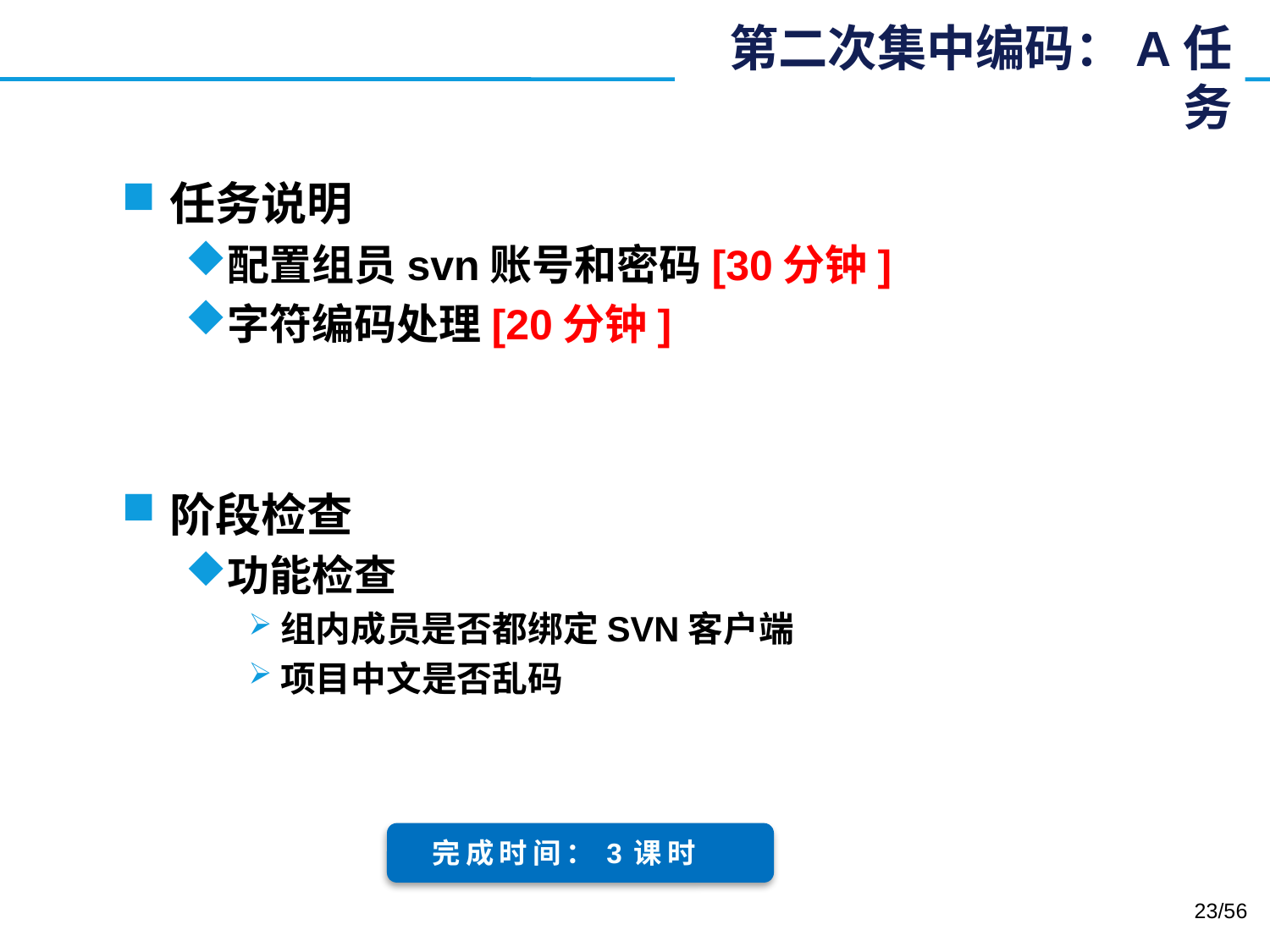

# 第二次集中编码：A任务
任务说明
配置组员svn账号和密码[30分钟]
字符编码处理[20分钟]

阶段检查
功能检查
组内成员是否都绑定SVN客户端
项目中文是否乱码

完成时间：3课时
23/56